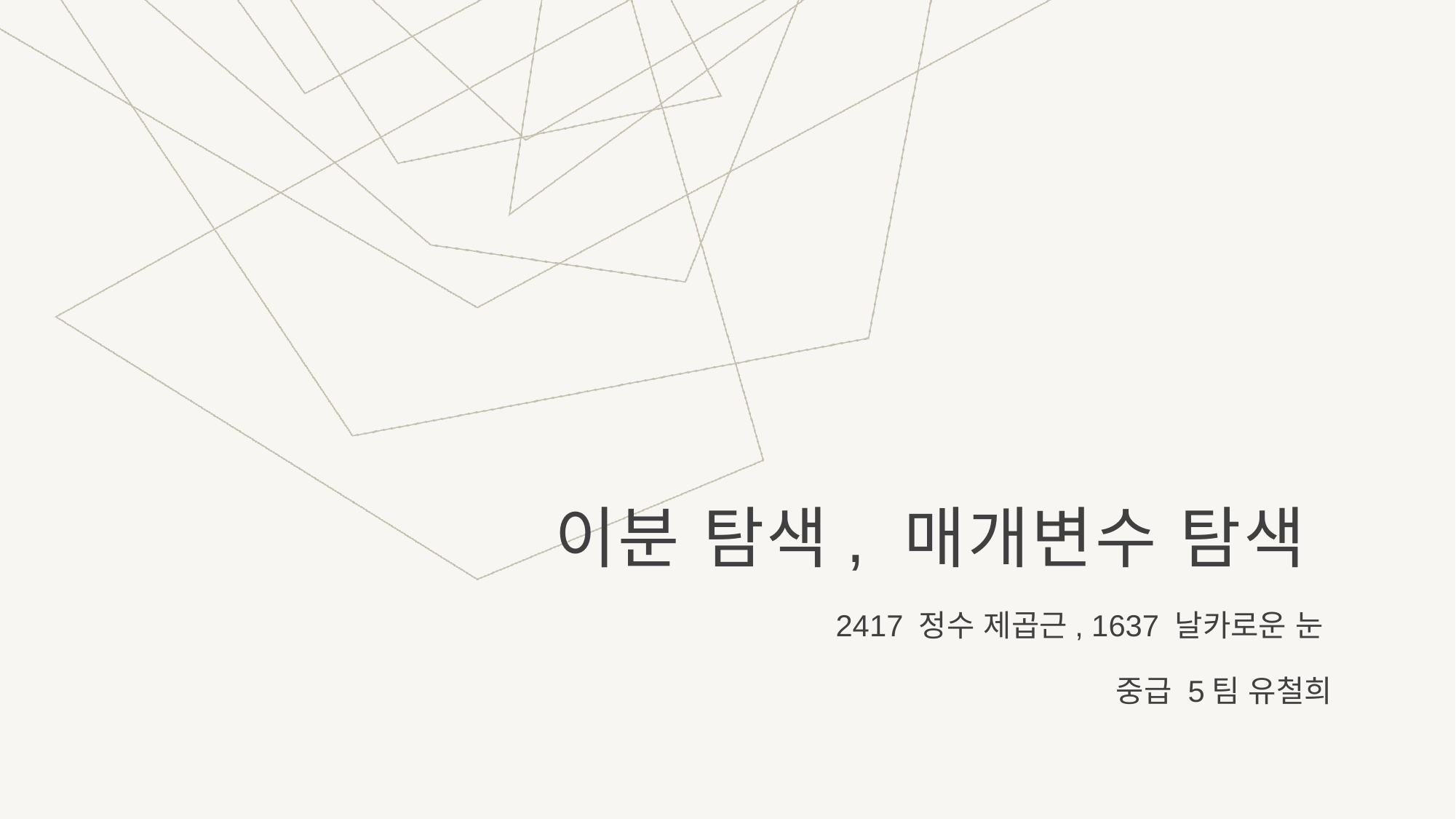

# 이분 탐색, 매개변수 탐색
2417 정수 제곱근, 1637 날카로운 눈
중급 5팀 유철희